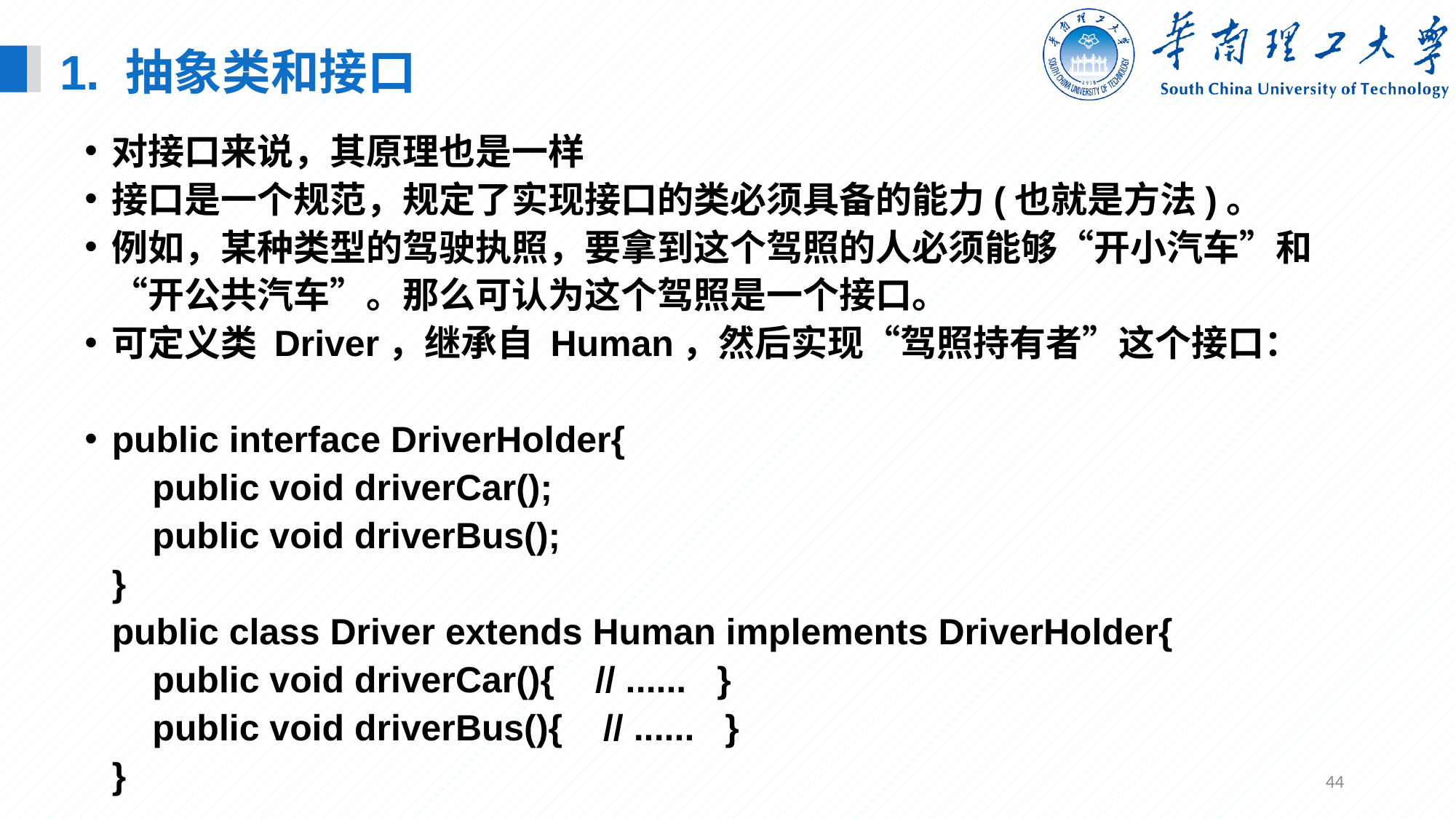

1. 抽象类和接口
对接口来说，其原理也是一样
接口是一个规范，规定了实现接口的类必须具备的能力(也就是方法)。
例如，某种类型的驾驶执照，要拿到这个驾照的人必须能够“开小汽车”和“开公共汽车”。那么可认为这个驾照是一个接口。
可定义类 Driver，继承自 Human，然后实现“驾照持有者”这个接口：
public interface DriverHolder{
    public void driverCar();
    public void driverBus();
}
public class Driver extends Human implements DriverHolder{
    public void driverCar(){    // ......   }
    public void driverBus(){    // ......   }
}
44